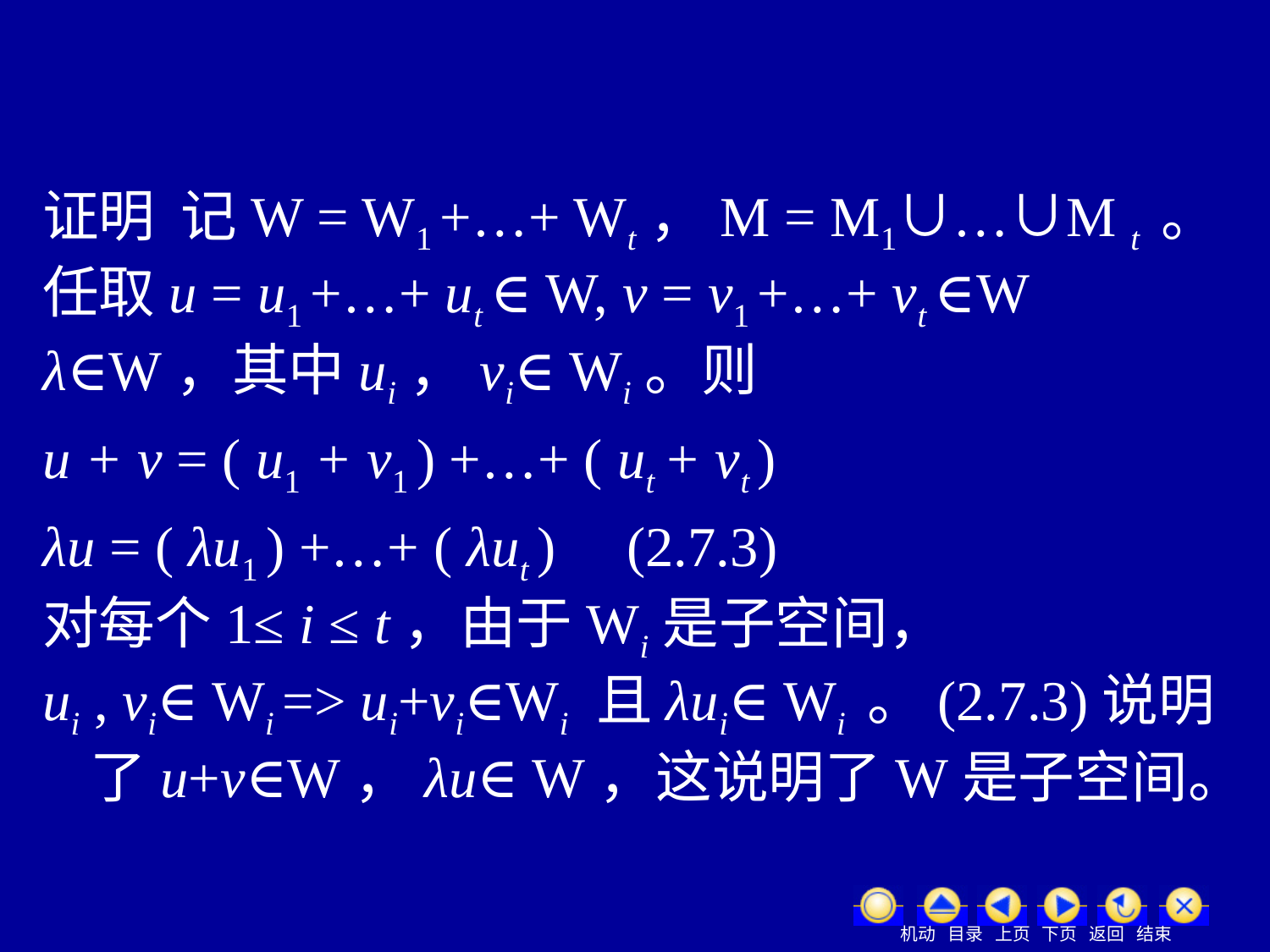

证明  记W = W1 +…+ Wt，M = M1∪…∪M t 。
任取u = u1 +…+ ut ∈ W, v = v1 +…+ vt ∈W
λ∈W，其中ui，vi∈ Wi。则
u + v = ( u1 + v1 ) +…+ ( ut + vt )
λu = ( λu1 ) +…+ ( λut )     (2.7.3)
对每个1≤ i ≤ t，由于Wi是子空间，
ui , vi∈ Wi => ui+vi∈Wi 且λui∈ Wi 。(2.7.3)说明了u+v∈W，λu∈ W，这说明了W是子空间。